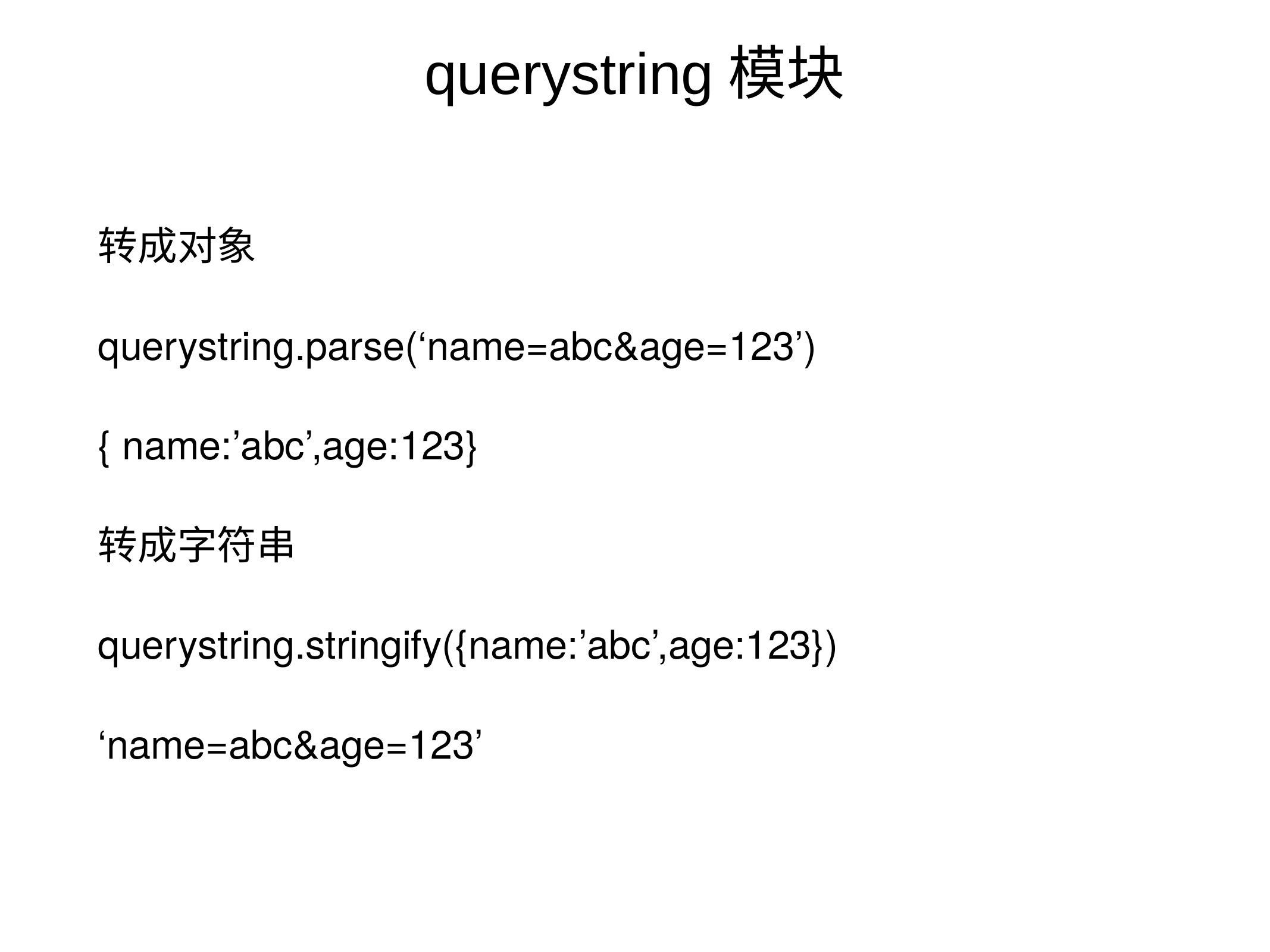

# querystring模块
转成对象
querystring.parse(‘name=abc&age=123’)
{ name:’abc’,age:123}
转成字符串
querystring.stringify({name:’abc’,age:123})
‘name=abc&age=123’